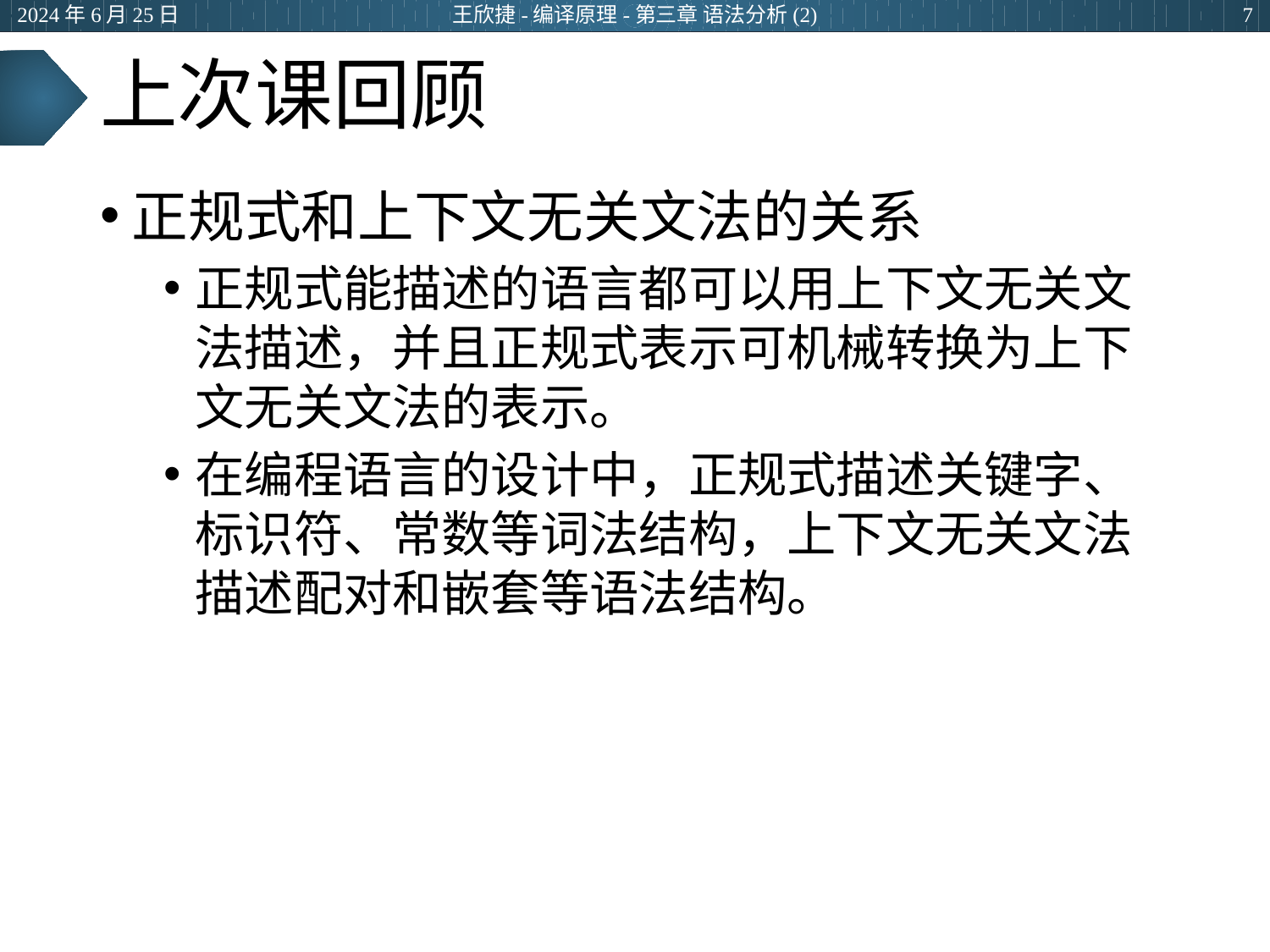

2024年6月25日
王欣捷-编译原理-第三章 语法分析(2)
7
# 上次课回顾
正规式和上下文无关文法的关系
正规式能描述的语言都可以用上下文无关文法描述，并且正规式表示可机械转换为上下文无关文法的表示。
在编程语言的设计中，正规式描述关键字、标识符、常数等词法结构，上下文无关文法描述配对和嵌套等语法结构。